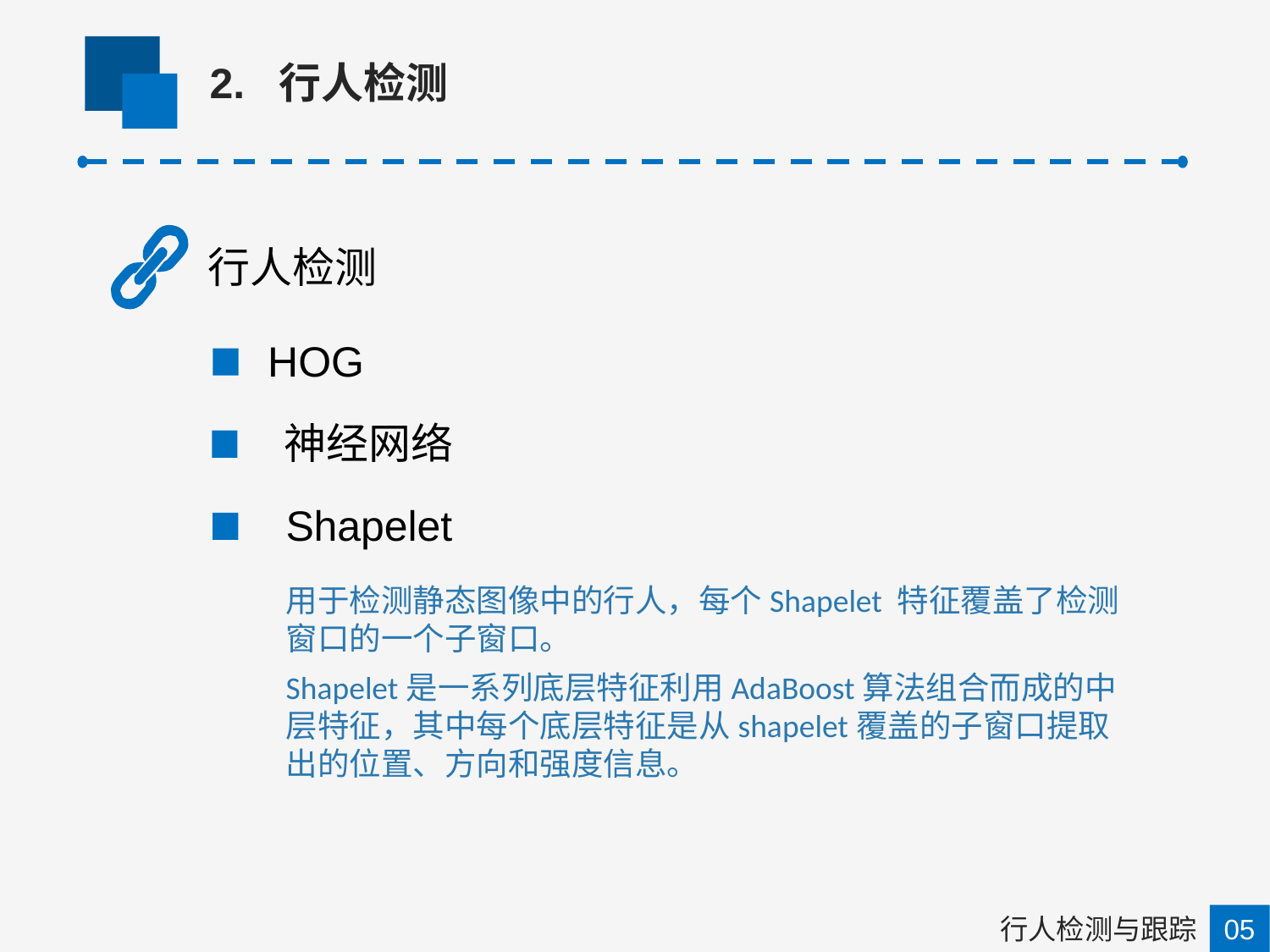

2.  行人检测

行人检测
HOG

神经网络

Shapelet

用于检测静态图像中的行人，每个Shapelet 特征覆盖了检测窗口的一个子窗口。
Shapelet是一系列底层特征利用AdaBoost算法组合而成的中层特征，其中每个底层特征是从shapelet覆盖的子窗口提取出的位置、方向和强度信息。
行人检测与跟踪
05